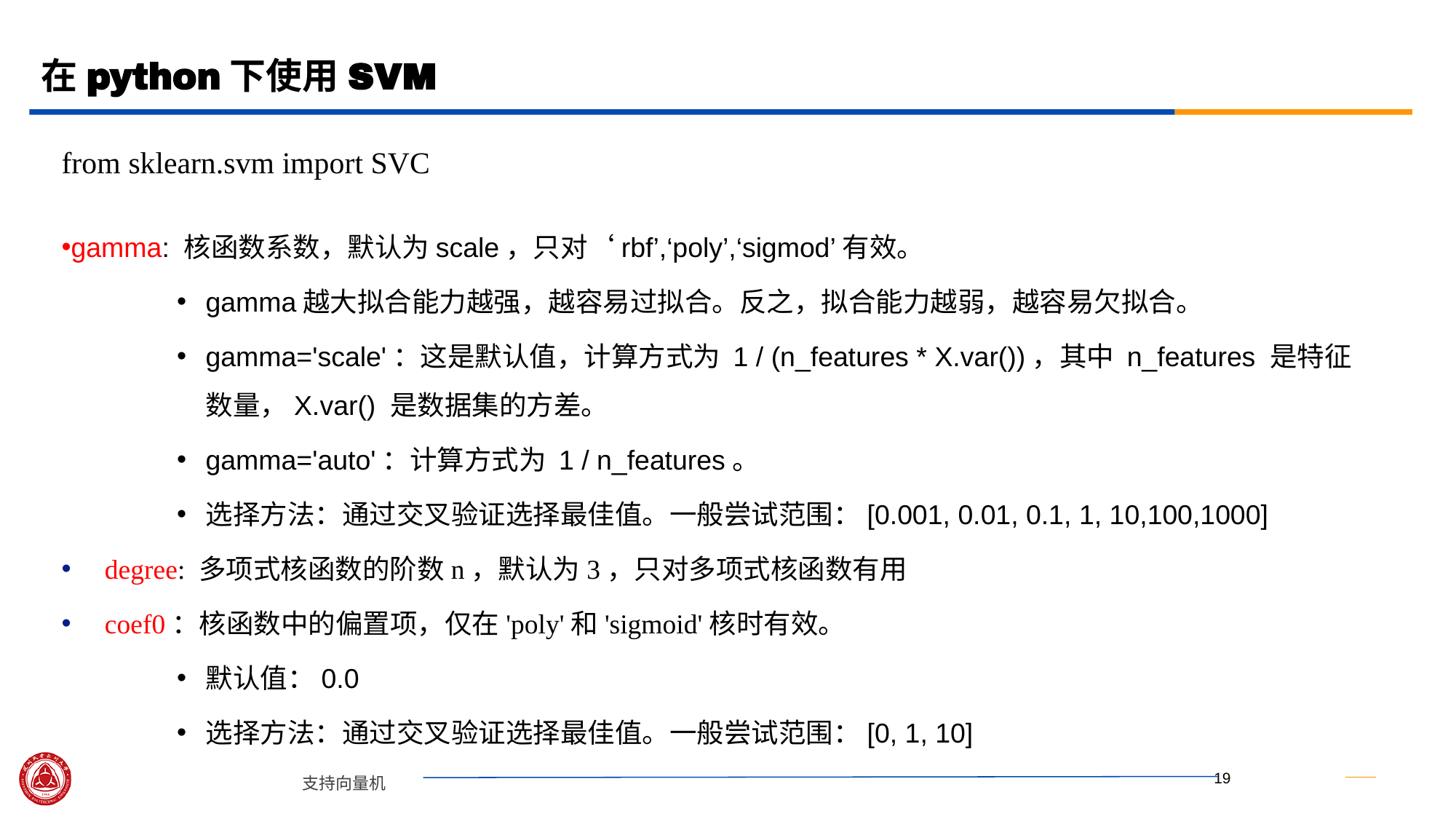

# 在python下使用SVM
from sklearn.svm import SVC
gamma: 核函数系数，默认为scale，只对‘rbf’,‘poly’,‘sigmod’有效。
gamma越大拟合能力越强，越容易过拟合。反之，拟合能力越弱，越容易欠拟合。
gamma='scale'：这是默认值，计算方式为 1 / (n_features * X.var())，其中 n_features 是特征数量，X.var() 是数据集的方差。
gamma='auto'：计算方式为 1 / n_features。
选择方法：通过交叉验证选择最佳值。一般尝试范围：[0.001, 0.01, 0.1, 1, 10,100,1000]
degree: 多项式核函数的阶数n，默认为3，只对多项式核函数有用
coef0：核函数中的偏置项，仅在'poly'和'sigmoid'核时有效。
默认值：0.0
选择方法：通过交叉验证选择最佳值。一般尝试范围：[0, 1, 10]